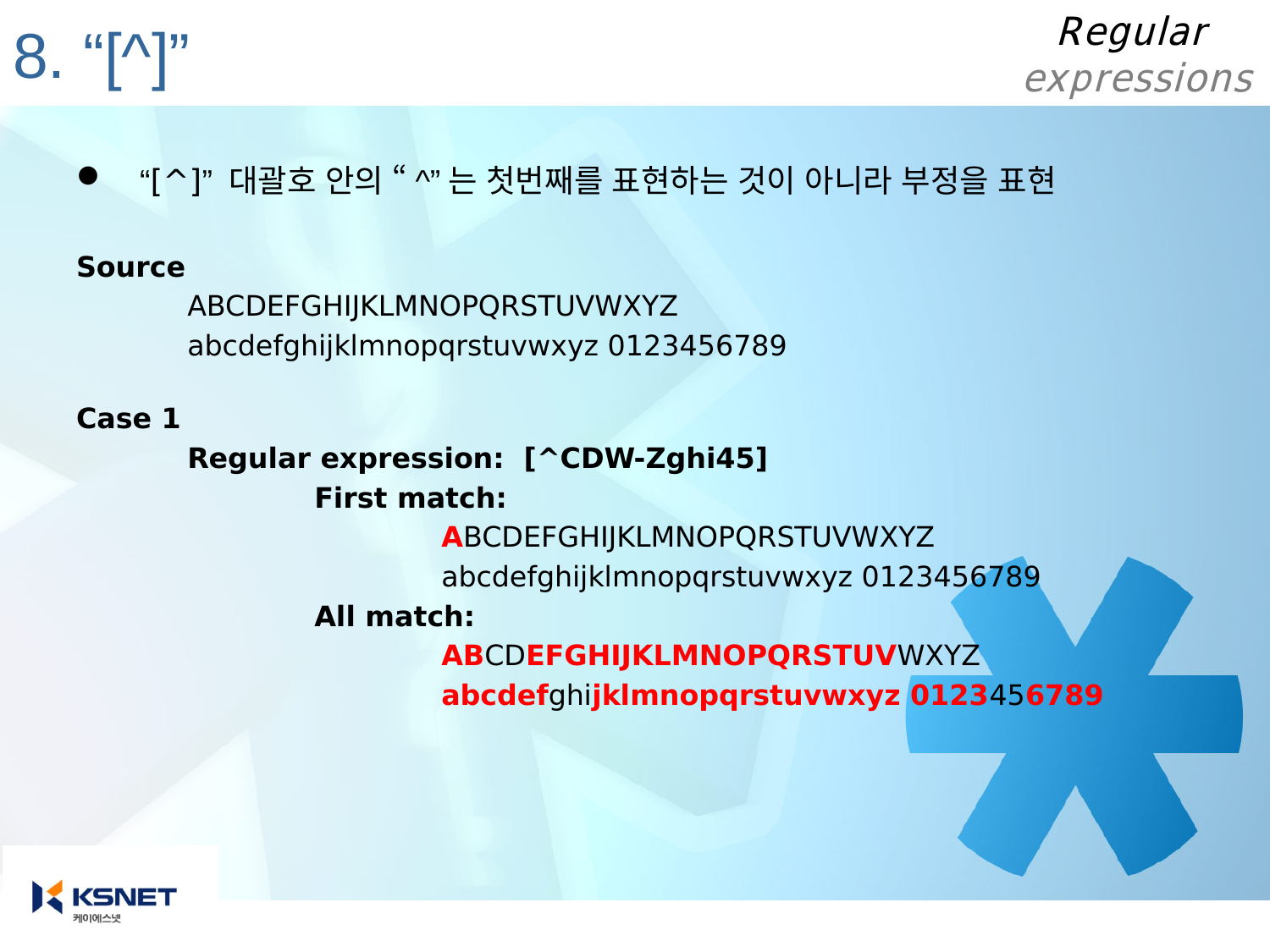

# 8. “[^]”

“[^]” 대괄호 안의 “^”는 첫번째를 표현하는 것이 아니라 부정을 표현

Source
		ABCDEFGHIJKLMNOPQRSTUVWXYZ
		abcdefghijklmnopqrstuvwxyz 0123456789
Case 1
		Regular expression:  [^CDW-Zghi45]
			First match:
				ABCDEFGHIJKLMNOPQRSTUVWXYZ
				abcdefghijklmnopqrstuvwxyz 0123456789
			All match:
				ABCDEFGHIJKLMNOPQRSTUVWXYZ
				abcdefghijklmnopqrstuvwxyz 0123456789